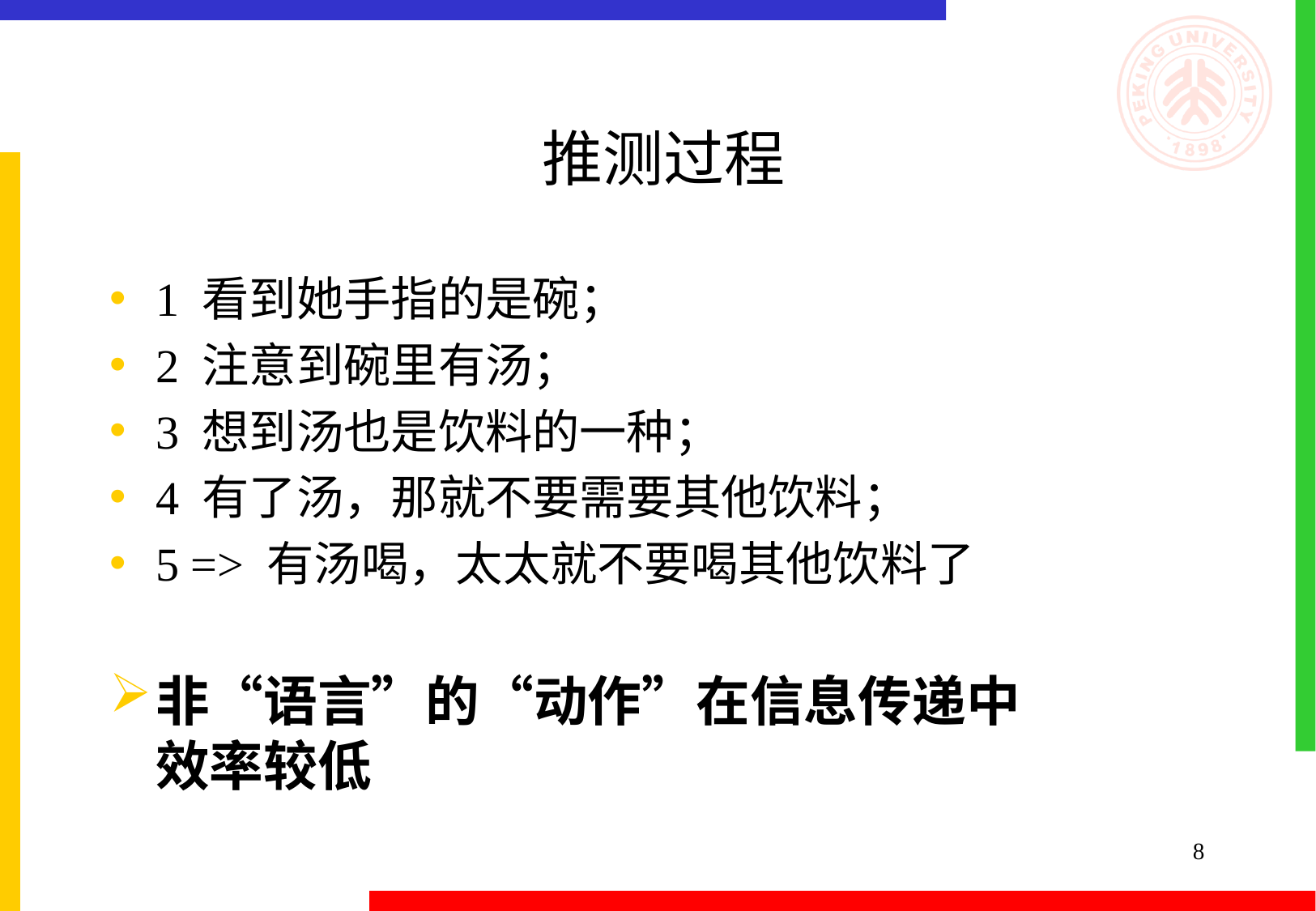

# 推测过程
1 看到她手指的是碗；
2 注意到碗里有汤；
3 想到汤也是饮料的一种；
4 有了汤，那就不要需要其他饮料；
5 => 有汤喝，太太就不要喝其他饮料了

非“语言”的“动作”在信息传递中
效率较低
8